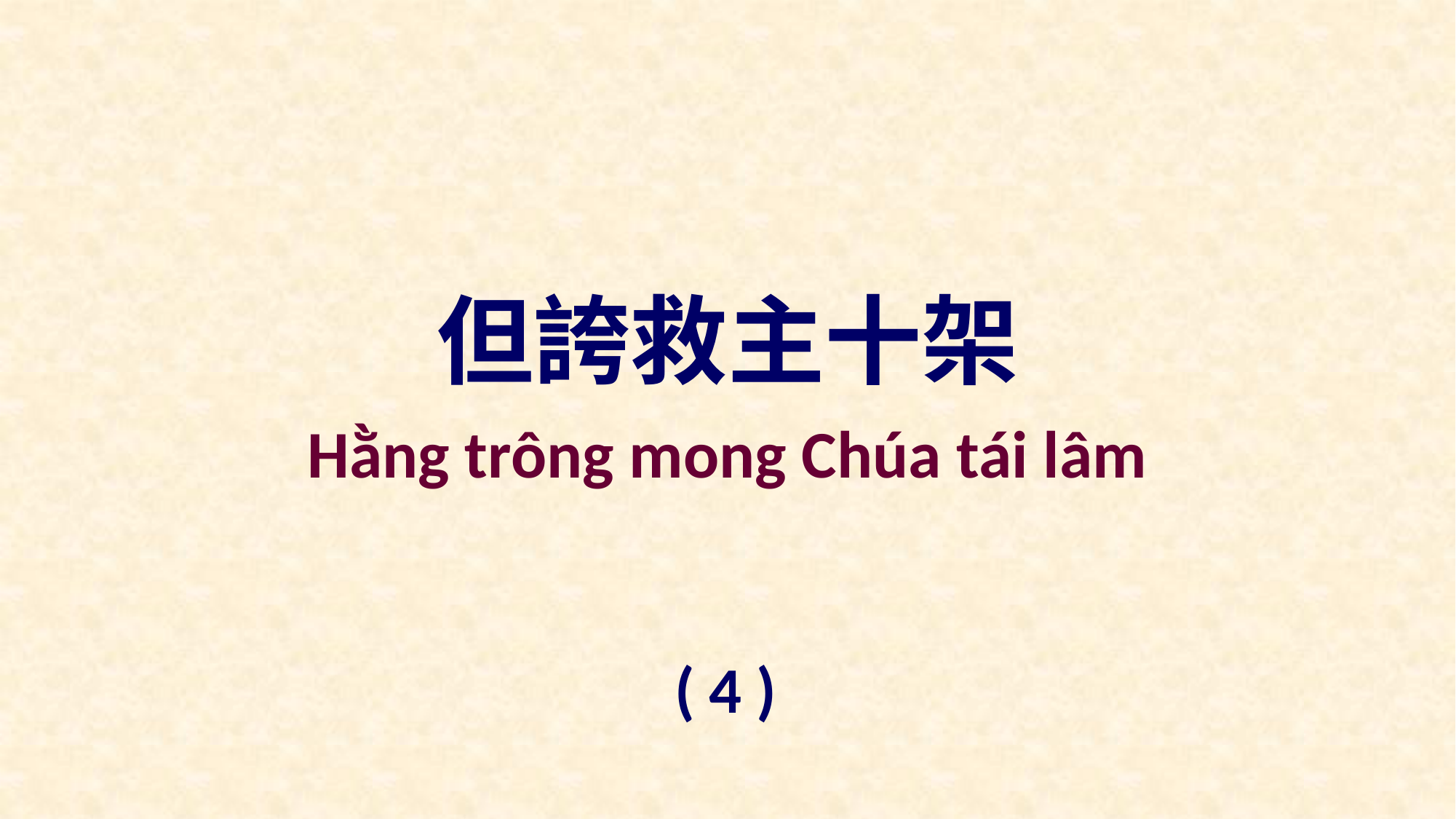

但誇救主十架
Hằng trông mong Chúa tái lâm
( 4 )